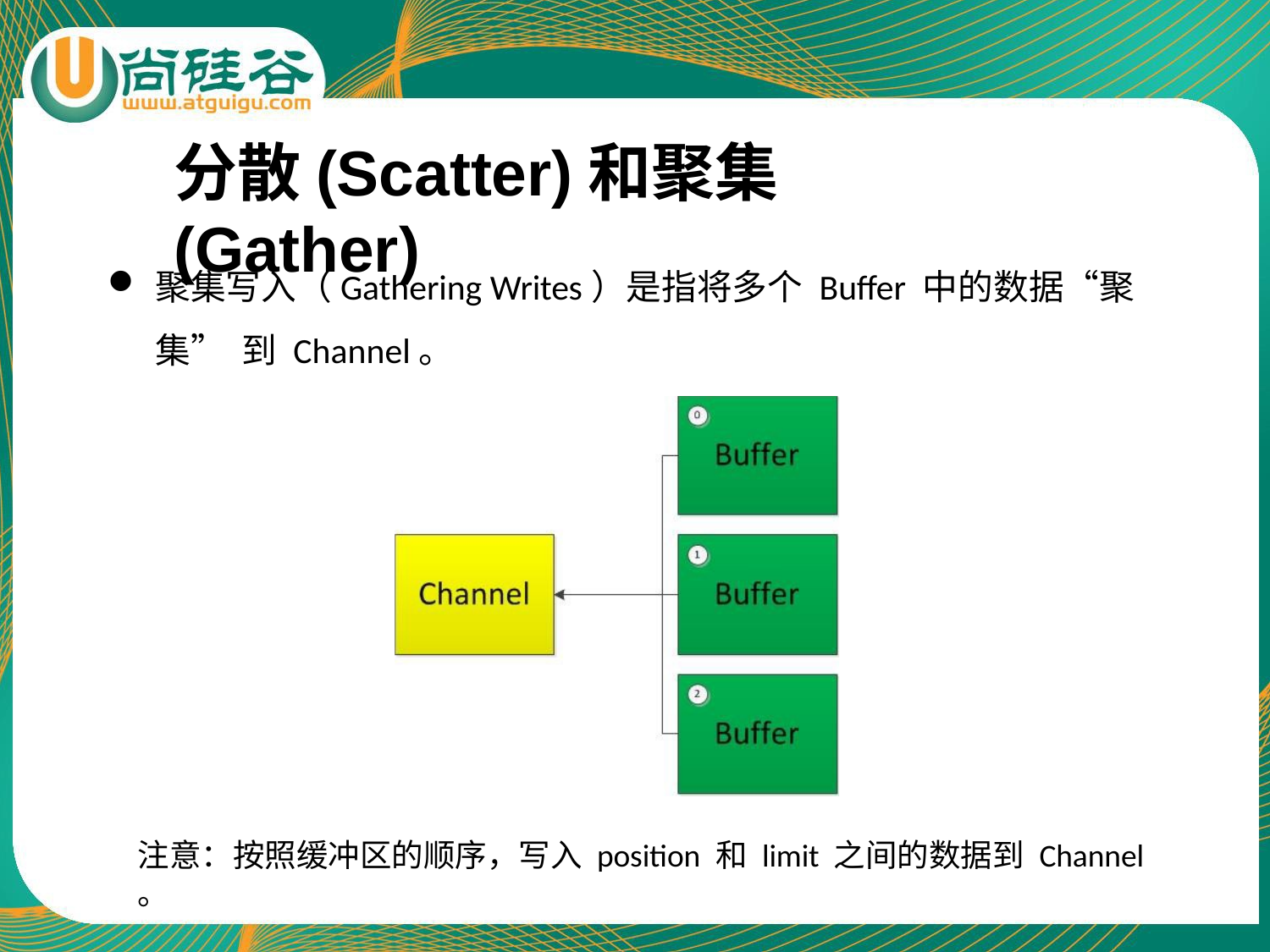

# 分散(Scatter)和聚集(Gather)
聚集写入（Gathering Writes）是指将多个Buffer 中的数据“聚集”  到 Channel。

注意：按照缓冲区的顺序，写入 position 和limit 之间的数据到 Channel 。